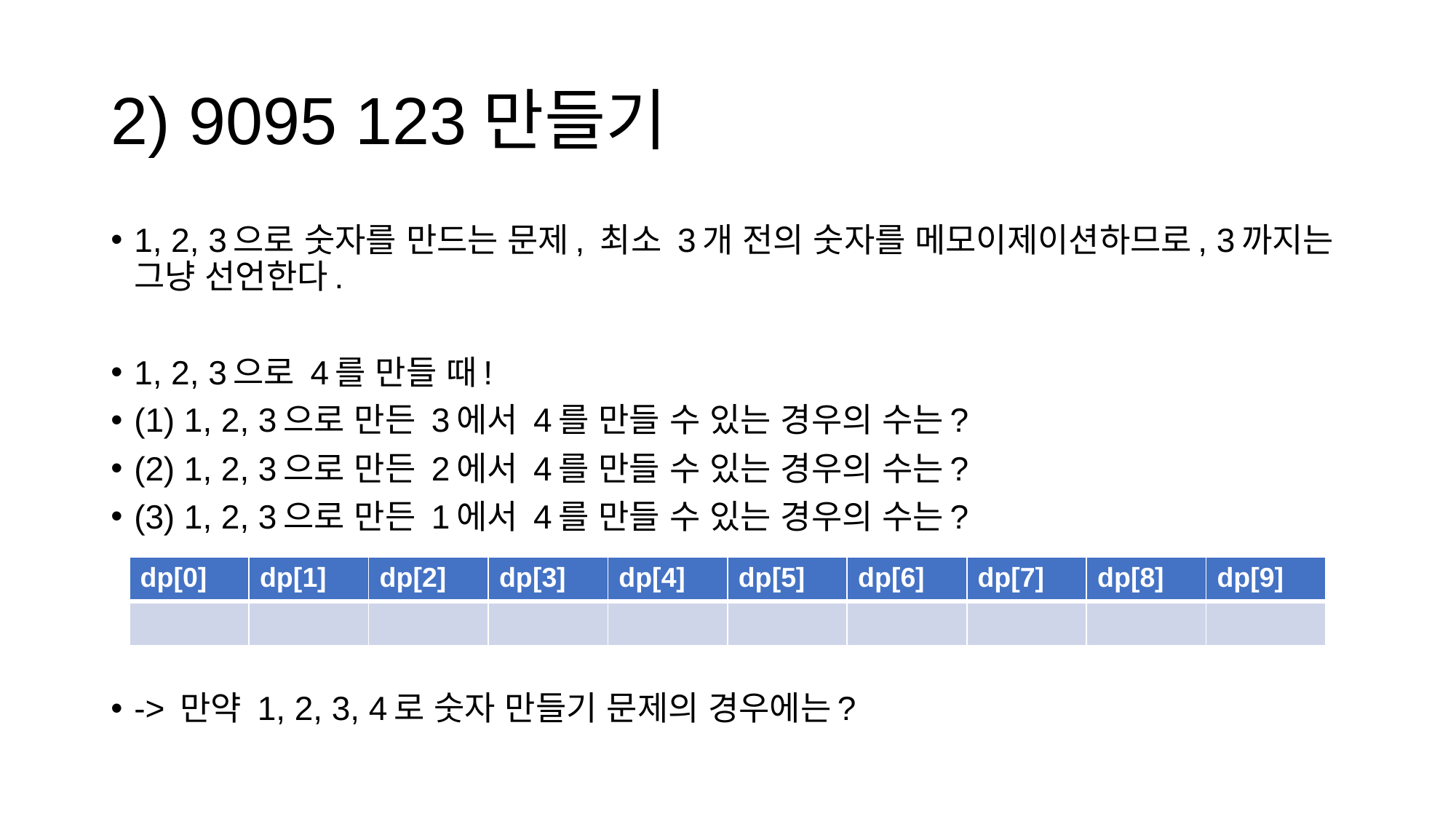

# 2) 9095 123만들기
1, 2, 3으로 숫자를 만드는 문제, 최소 3개 전의 숫자를 메모이제이션하므로, 3까지는 그냥 선언한다.

1, 2, 3으로 4를 만들 때!
(1) 1, 2, 3으로 만든 3에서 4를 만들 수 있는 경우의 수는?
(2) 1, 2, 3으로 만든 2에서 4를 만들 수 있는 경우의 수는?
(3) 1, 2, 3으로 만든 1에서 4를 만들 수 있는 경우의 수는?

-> 만약 1, 2, 3, 4로 숫자 만들기 문제의 경우에는?
| dp[0] | dp[1] | dp[2] | dp[3] | dp[4] | dp[5] | dp[6] | dp[7] | dp[8] | dp[9] |
| --- | --- | --- | --- | --- | --- | --- | --- | --- | --- |
|  |  |  |  |  |  |  |  |  |  |